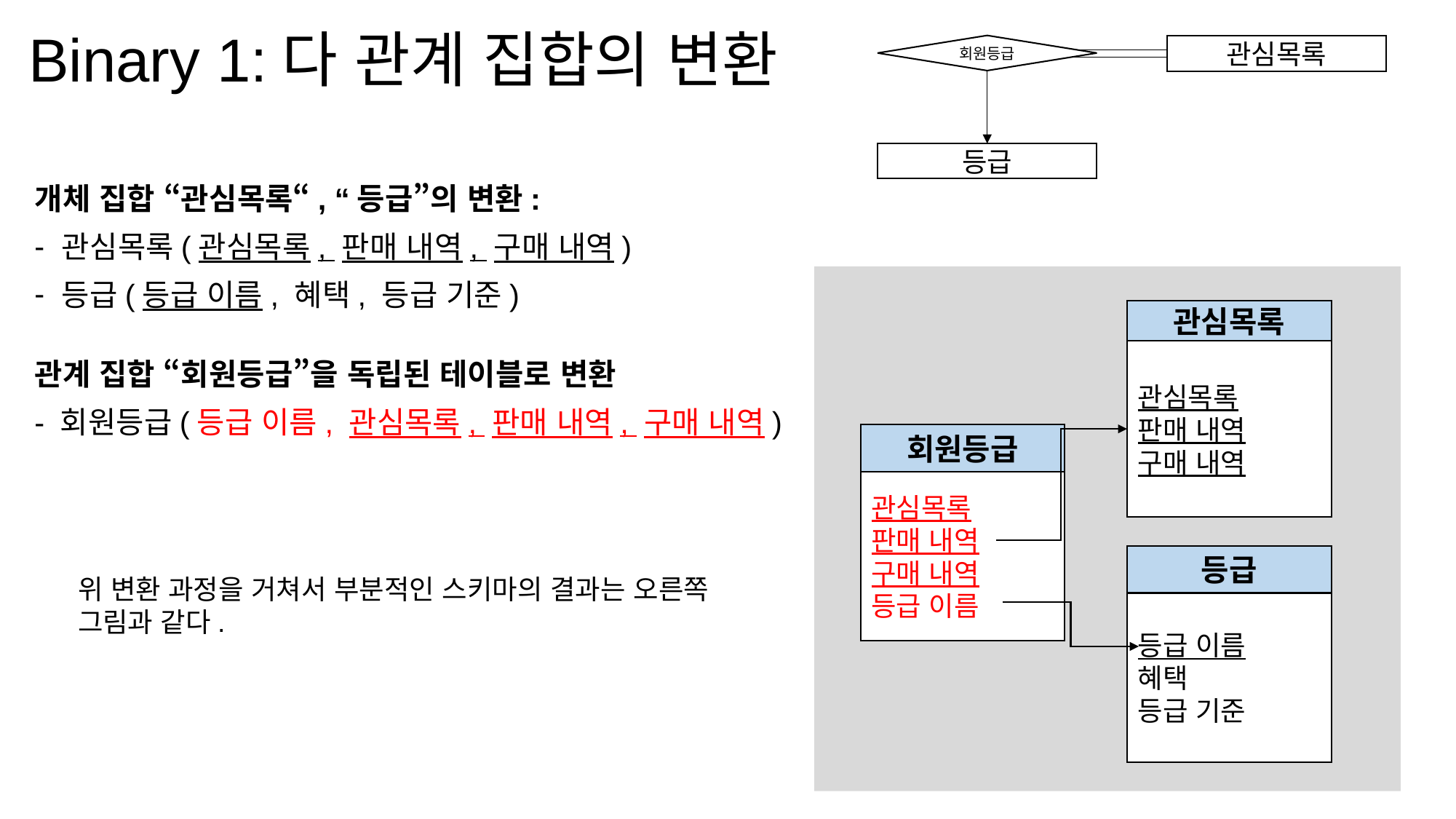

Binary 1:다 관계 집합의 변환
회원등급
관심목록
등급
개체 집합 “관심목록“, “등급”의 변환:
관심목록(관심목록, 판매 내역, 구매 내역)
등급(등급 이름, 혜택, 등급 기준)

관계 집합 “회원등급”을 독립된 테이블로 변환
- 회원등급(등급 이름, 관심목록, 판매 내역, 구매 내역)

관심목록
관심목록
판매 내역
구매 내역
회원등급
관심목록
판매 내역
구매 내역
등급 이름
등급
등급 이름
혜택
등급 기준
위 변환 과정을 거쳐서 부분적인 스키마의 결과는 오른쪽 그림과 같다.